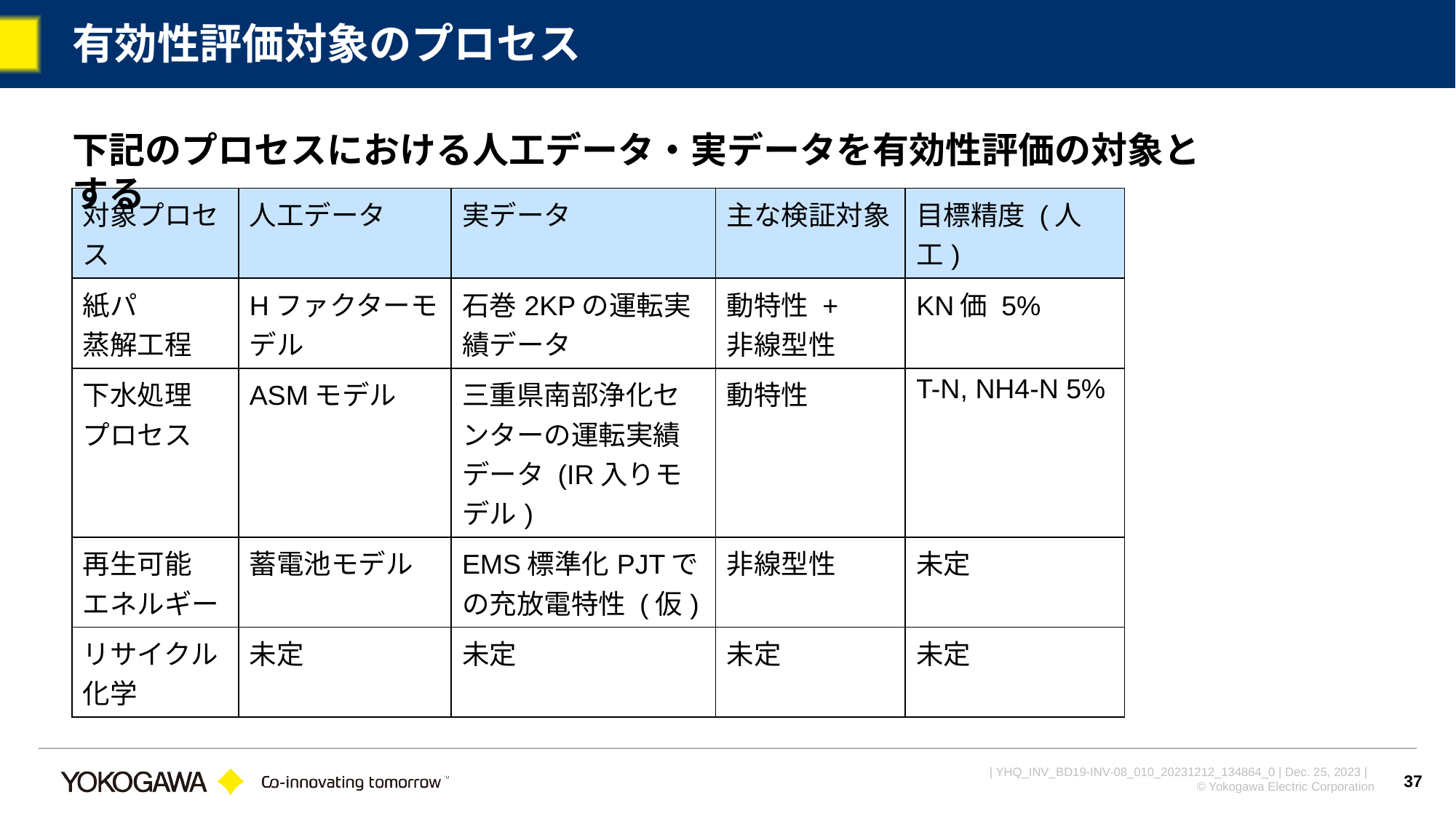

# 有効性評価対象のプロセス
下記のプロセスにおける人工データ・実データを有効性評価の対象とする
| 対象プロセス | 人工データ | 実データ | 主な検証対象 | 目標精度 (人工) |
| --- | --- | --- | --- | --- |
| 紙パ 蒸解工程 | Hファクターモデル | 石巻2KPの運転実績データ | 動特性 + 非線型性 | KN価 5% |
| 下水処理 プロセス | ASMモデル | 三重県南部浄化センターの運転実績データ (IR入りモデル) | 動特性 | T-N, NH4-N 5% |
| 再生可能 エネルギー | 蓄電池モデル | EMS標準化PJTでの充放電特性 (仮) | 非線型性 | 未定 |
| リサイクル 化学 | 未定 | 未定 | 未定 | 未定 |
37